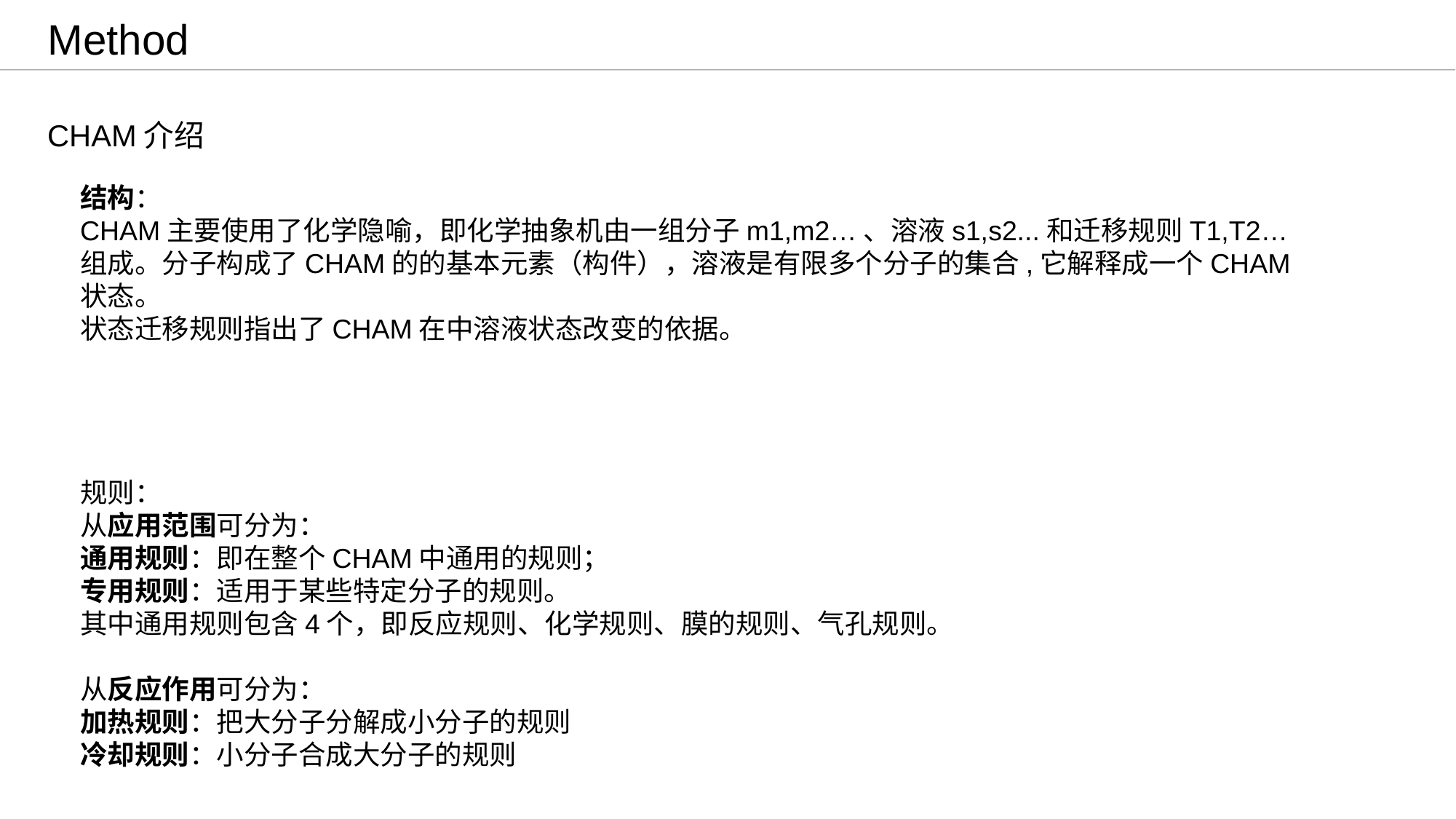

Method

CHAM介绍
结构：
CHAM主要使用了化学隐喻，即化学抽象机由一组分子m1,m2…、溶液s1,s2...和迁移规则T1,T2…组成。分子构成了CHAM的的基本元素（构件），溶液是有限多个分子的集合,它解释成一个CHAM状态。
状态迁移规则指出了CHAM在中溶液状态改变的依据。

规则：
从应用范围可分为：
通用规则：即在整个CHAM中通用的规则；
专用规则：适用于某些特定分子的规则。
其中通用规则包含4个，即反应规则、化学规则、膜的规则、气孔规则。

从反应作用可分为：
加热规则：把大分子分解成小分子的规则
冷却规则：小分子合成大分子的规则